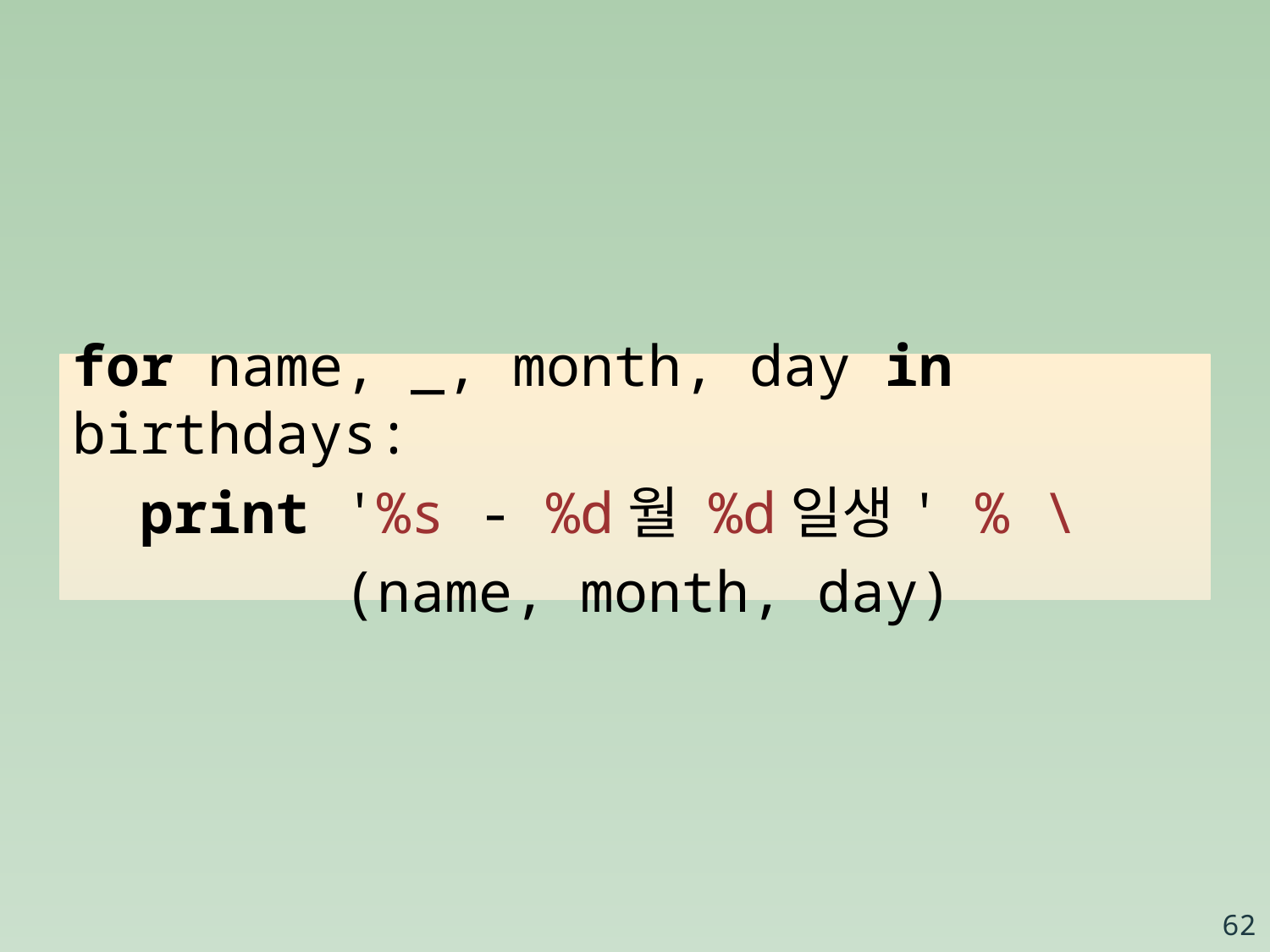

for name, _, month, day in birthdays:
  print '%s - %d월 %d일생' % \
        (name, month, day)
62